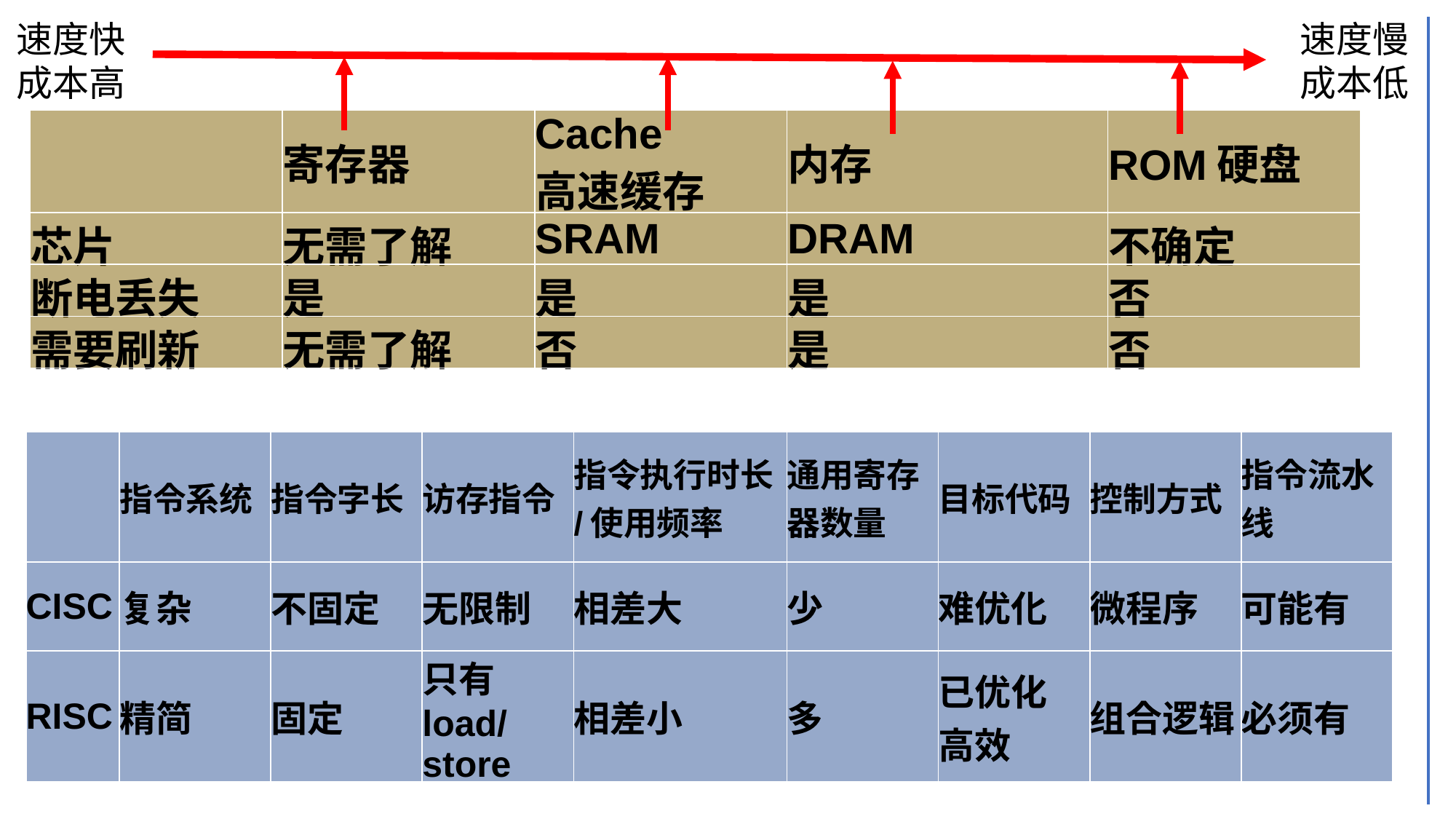

速度快
成本高
速度慢
成本低
|  | 寄存器 | Cache 高速缓存 | 内存 | ROM硬盘 |
| --- | --- | --- | --- | --- |
| 芯片 | 无需了解 | SRAM | DRAM | 不确定 |
| 断电丢失 | 是 | 是 | 是 | 否 |
| 需要刷新 | 无需了解 | 否 | 是 | 否 |
|  | 指令系统 | 指令字长 | 访存指令 | 指令执行时长/使用频率 | 通用寄存器数量 | 目标代码 | 控制方式 | 指令流水线 |
| --- | --- | --- | --- | --- | --- | --- | --- | --- |
| CISC | 复杂 | 不固定 | 无限制 | 相差大 | 少 | 难优化 | 微程序 | 可能有 |
| RISC | 精简 | 固定 | 只有load/ store | 相差小 | 多 | 已优化 高效 | 组合逻辑 | 必须有 |